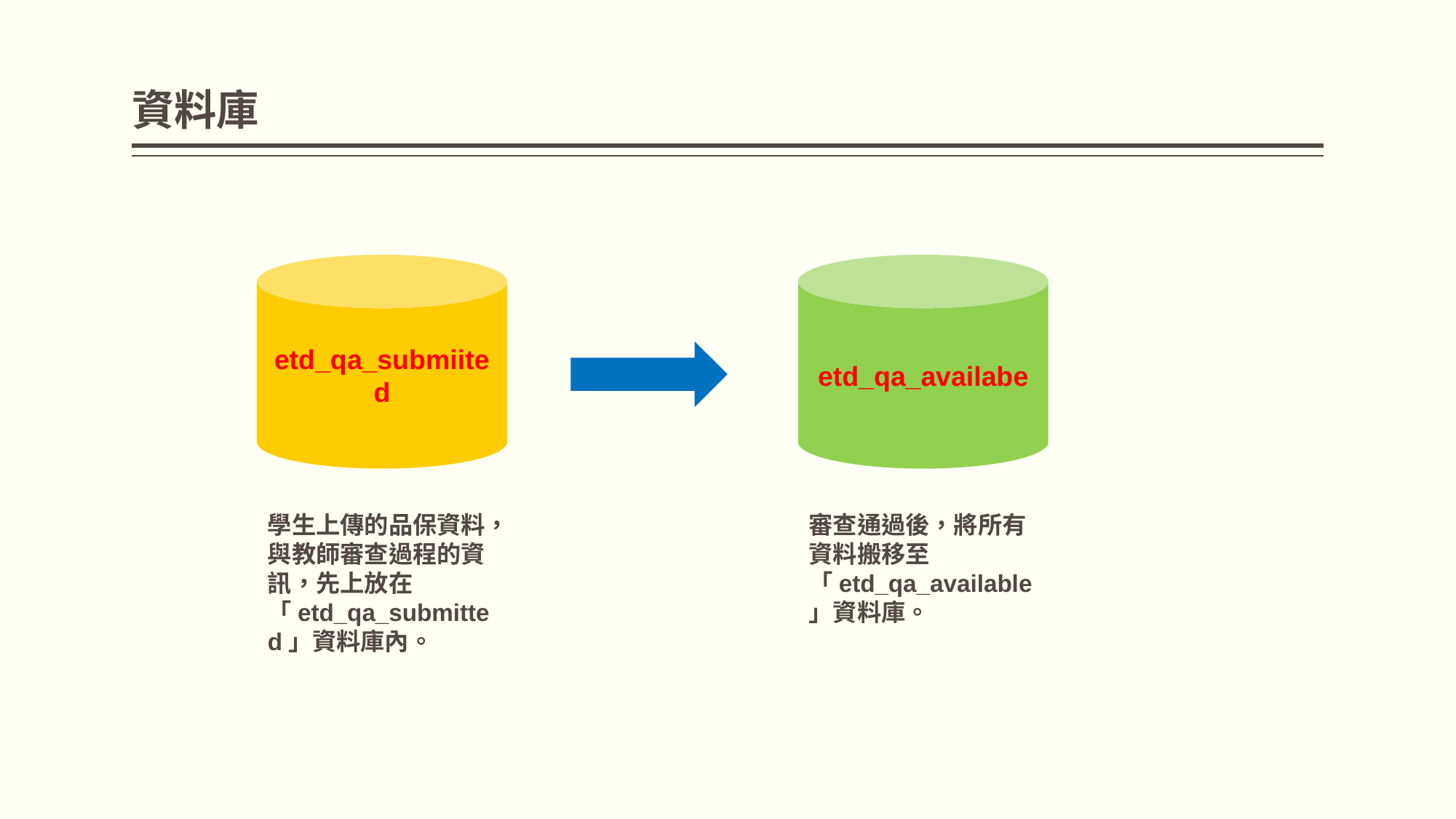

# 資料庫
etd_qa_submiited
etd_qa_availabe

審查通過後，將所有資料搬移至「etd_qa_available」資料庫。
學生上傳的品保資料，與教師審查過程的資訊，先上放在「etd_qa_submitted」資料庫內。